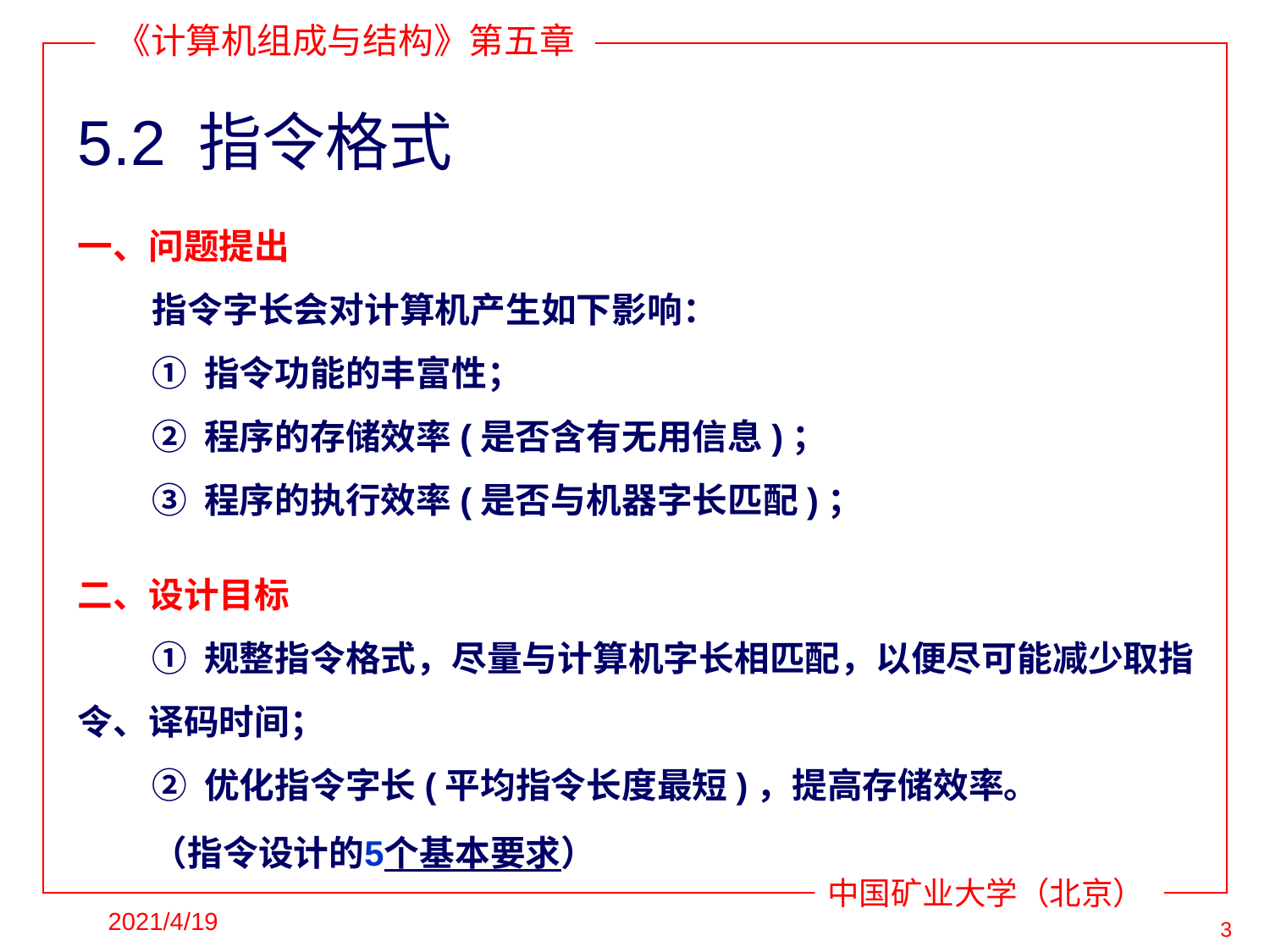

# 5.2 指令格式
一、问题提出
指令字长会对计算机产生如下影响：
① 指令功能的丰富性；
② 程序的存储效率(是否含有无用信息)；
③ 程序的执行效率(是否与机器字长匹配)；
二、设计目标
① 规整指令格式，尽量与计算机字长相匹配，以便尽可能减少取指令、译码时间；
② 优化指令字长(平均指令长度最短)，提高存储效率。
（指令设计的5个基本要求）

2021/4/19